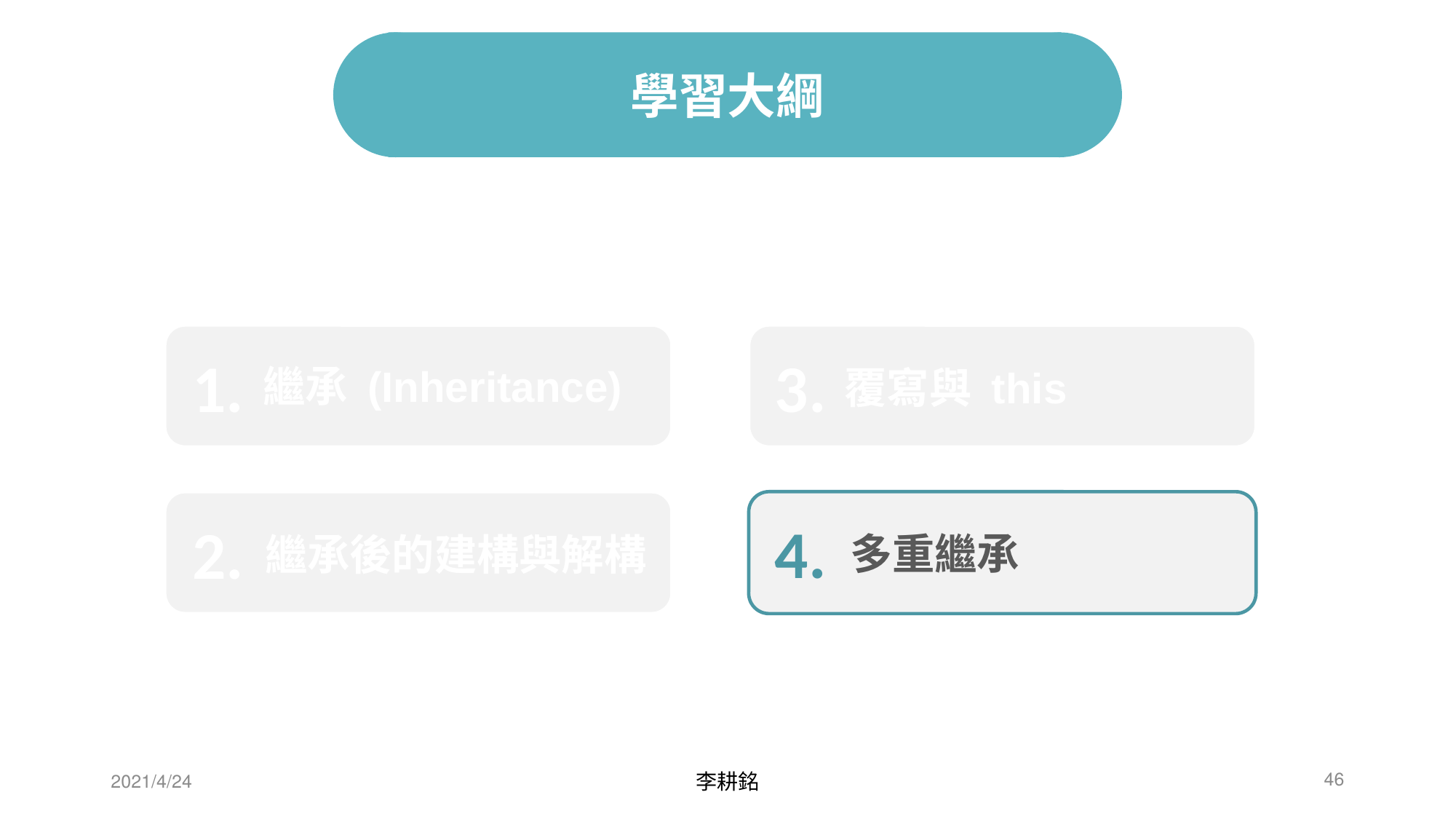

# 學習大綱

3.
1.
繼承 (Inheritance)
覆寫與 this

4.
2.
多重繼承
繼承後的建構與解構
2021/4/24
李耕銘
46